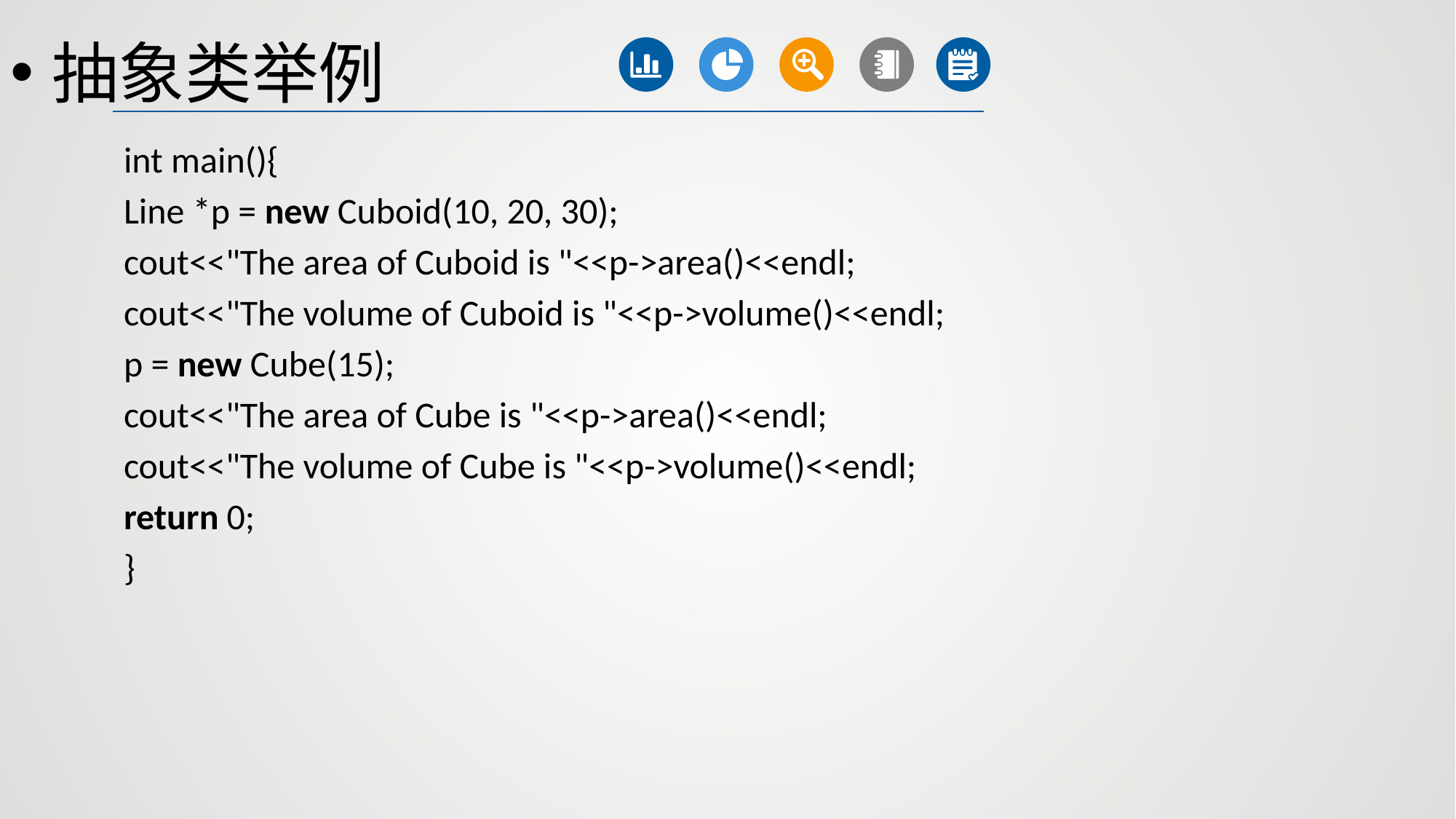

抽象类举例

int main(){
Line *p = new Cuboid(10, 20, 30);
cout<<"The area of Cuboid is "<<p->area()<<endl;
cout<<"The volume of Cuboid is "<<p->volume()<<endl;
p = new Cube(15);
cout<<"The area of Cube is "<<p->area()<<endl;
cout<<"The volume of Cube is "<<p->volume()<<endl;
return 0;
}